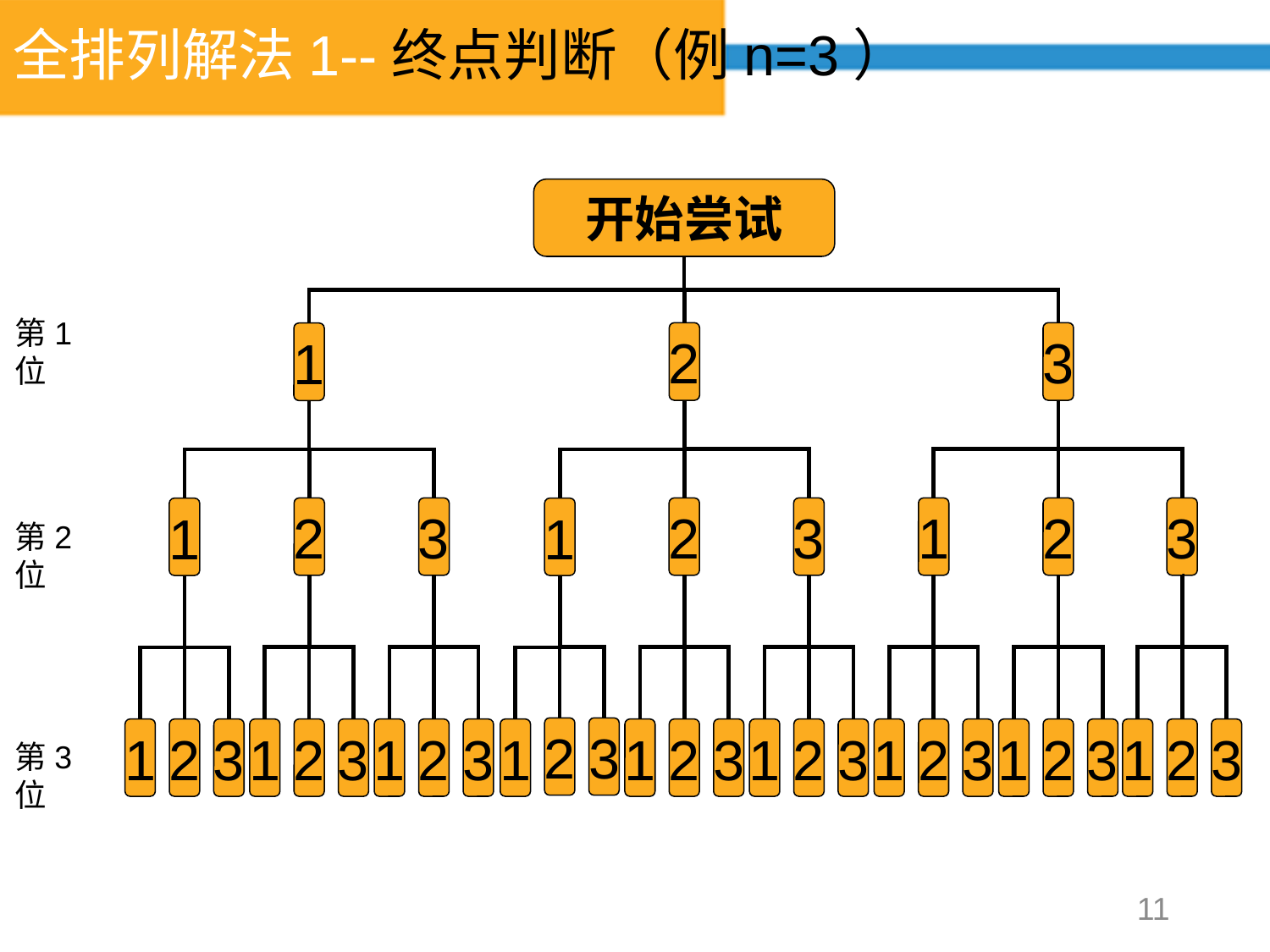

# 全排列解法1--终点判断（例n=3）
开始尝试
第1位
2
3
1
2
3
2
3
1
2
3
1
1
第2位
2
3
1
2
3
1
2
3
1
2
3
1
1
2
3
1
2
3
1
2
3
1
2
3
1
2
3
第3位
11